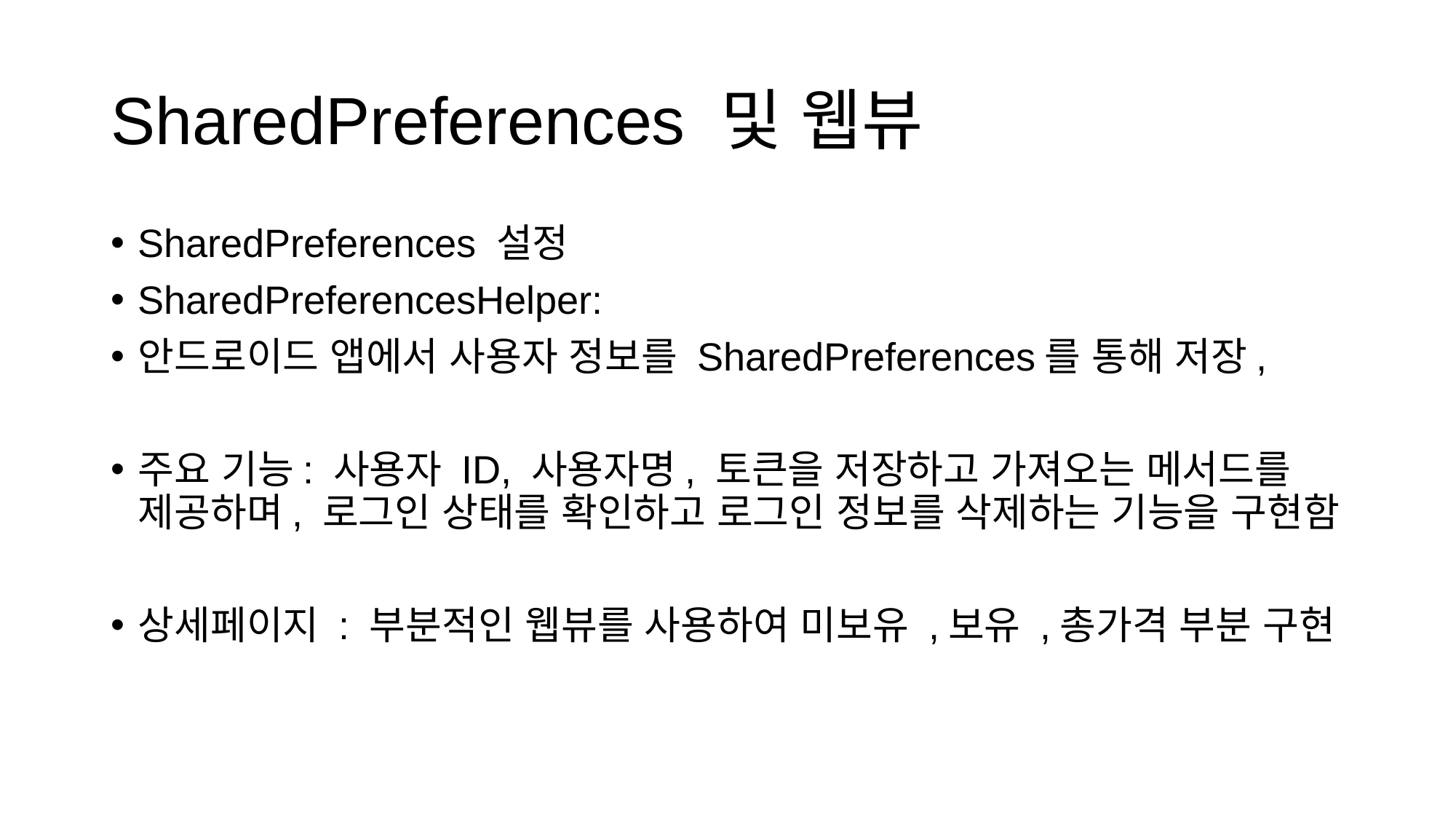

# SharedPreferences 및 웹뷰
SharedPreferences 설정
SharedPreferencesHelper:
안드로이드 앱에서 사용자 정보를 SharedPreferences를 통해 저장,

주요 기능: 사용자 ID, 사용자명, 토큰을 저장하고 가져오는 메서드를 제공하며, 로그인 상태를 확인하고 로그인 정보를 삭제하는 기능을 구현함

상세페이지 : 부분적인 웹뷰를 사용하여 미보유 ,보유 ,총가격 부분 구현